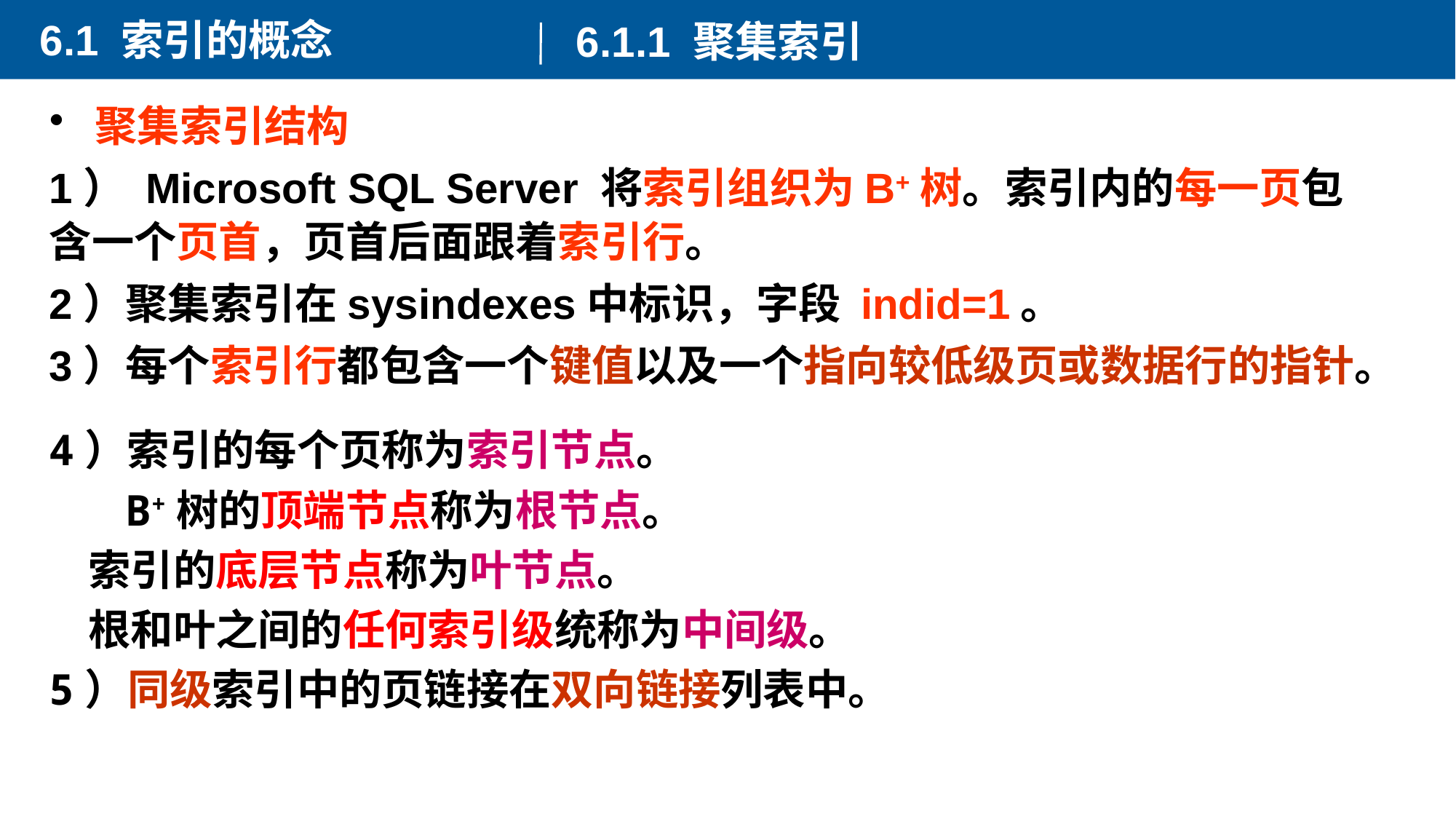

6.1 索引的概念
6.1.1 聚集索引
 聚集索引结构
1） Microsoft SQL Server 将索引组织为B+树。索引内的每一页包含一个页首，页首后面跟着索引行。
2）聚集索引在sysindexes中标识，字段 indid=1。
3）每个索引行都包含一个键值以及一个指向较低级页或数据行的指针。

4）索引的每个页称为索引节点。
   B+树的顶端节点称为根节点。
   索引的底层节点称为叶节点。
   根和叶之间的任何索引级统称为中间级。
5）同级索引中的页链接在双向链接列表中。